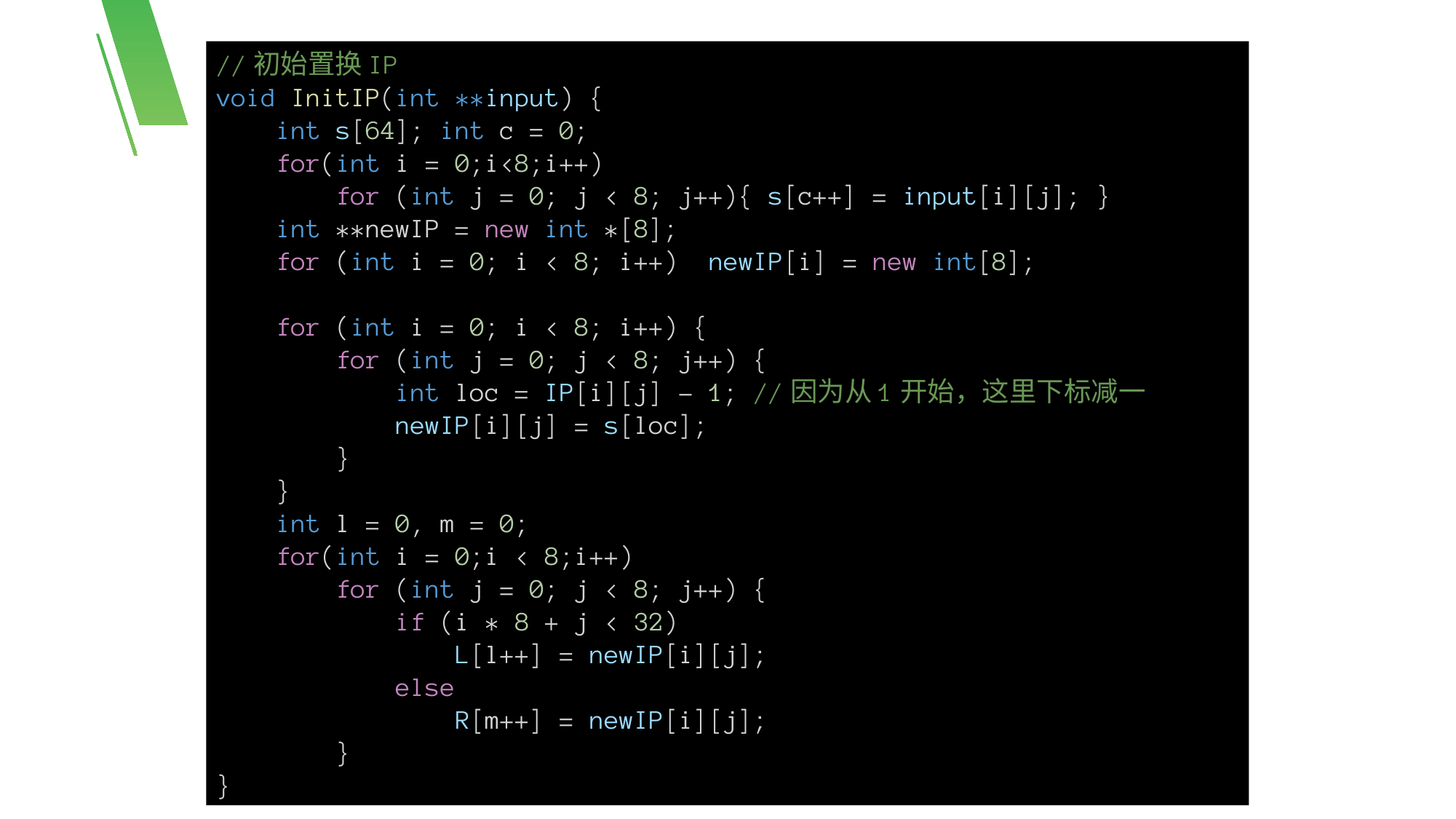

//初始置换IP
void InitIP(int **input) {
    int s[64]; int c = 0;
    for(int i = 0;i<8;i++)
        for (int j = 0; j < 8; j++){ s[c++] = input[i][j]; }
    int **newIP = new int *[8];
    for (int i = 0; i < 8; i++)  newIP[i] = new int[8];

    for (int i = 0; i < 8; i++) {
        for (int j = 0; j < 8; j++) {
            int loc = IP[i][j] - 1; //因为从1开始，这里下标减一
            newIP[i][j] = s[loc];
        }
    }
    int l = 0, m = 0;
    for(int i = 0;i < 8;i++)
        for (int j = 0; j < 8; j++) {
            if (i * 8 + j < 32)
                L[l++] = newIP[i][j];
            else
                R[m++] = newIP[i][j];
        }
}